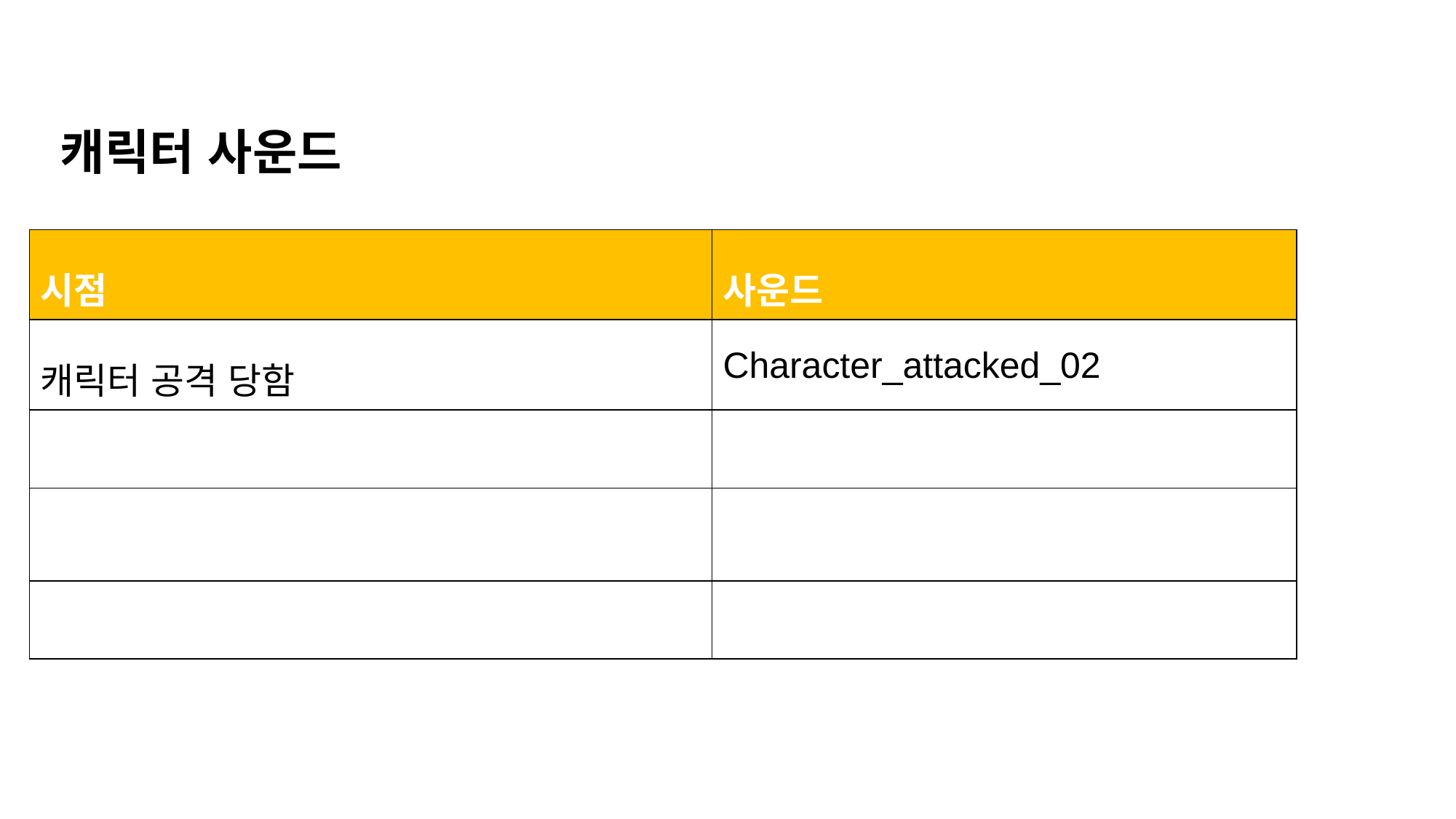

캐릭터 사운드
| 시점 | 사운드 |
| --- | --- |
| 캐릭터 공격 당함 | Character\_attacked\_02 |
|  |  |
|  |  |
|  |  |